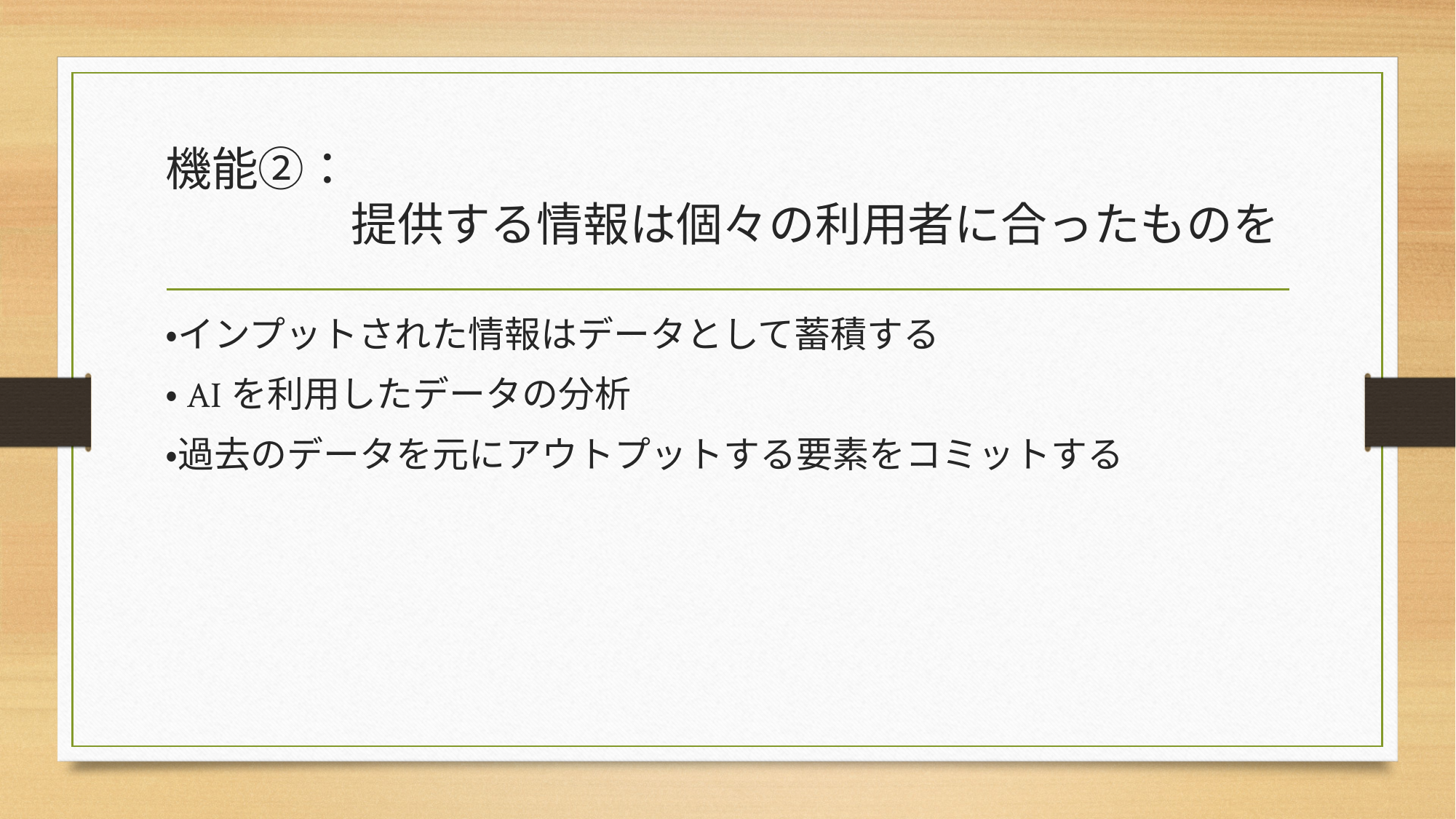

# 機能②： 　　　　提供する情報は個々の利用者に合ったものを
・インプットされた情報はデータとして蓄積する
・AIを利用したデータの分析
・過去のデータを元にアウトプットする要素をコミットする